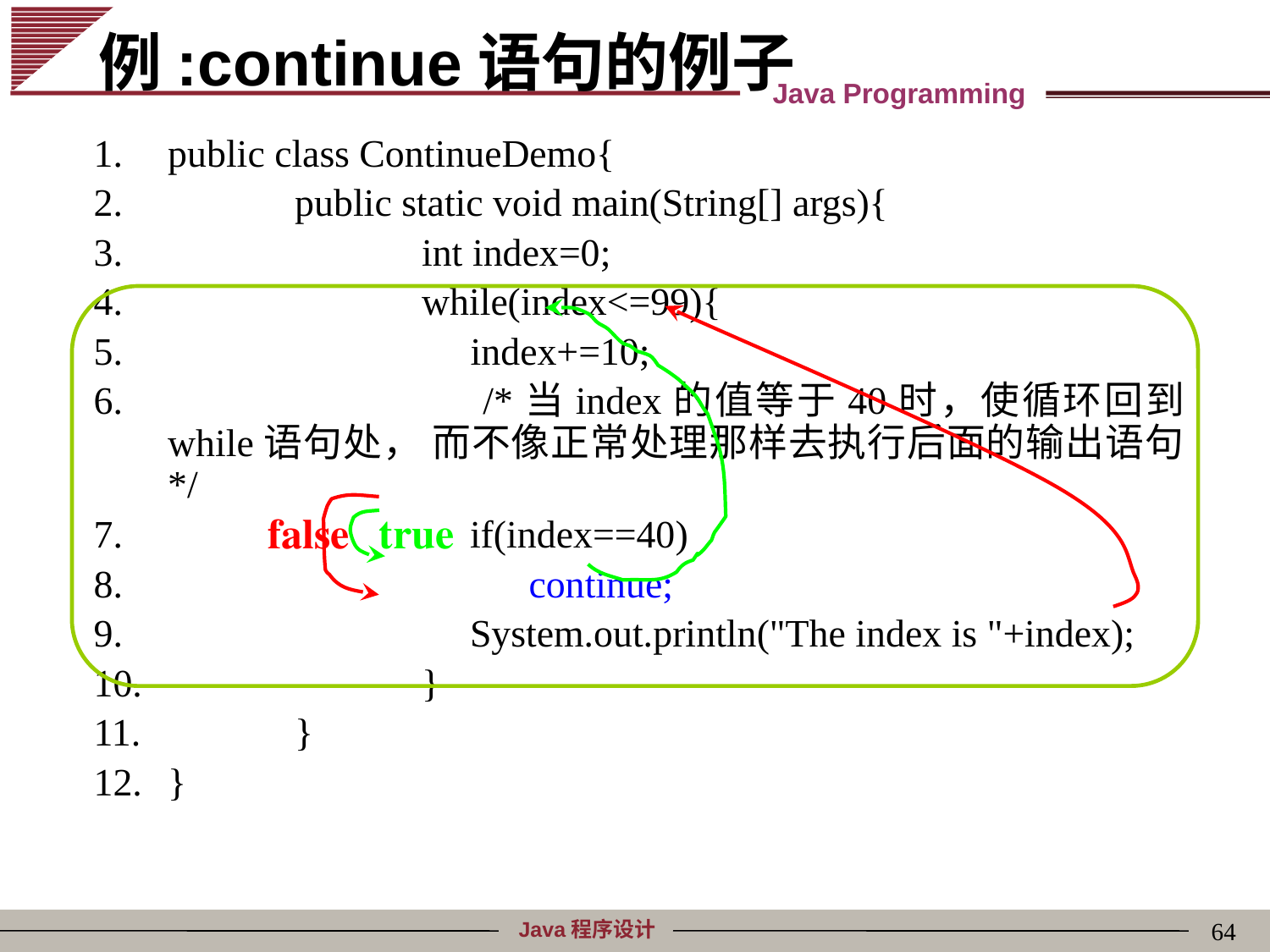

# 例:continue语句的例子
public class ContinueDemo{
	public static void main(String[] args){
		int index=0;
		while(index<=99){
		     index+=10;
		     /*当index的值等于40时，使循环回到while语句处， 而不像正常处理那样去执行后面的输出语句*/
	                  if(index==40)
		           continue;
	                  System.out.println("The index is "+index);
		}
	}
}

false
true